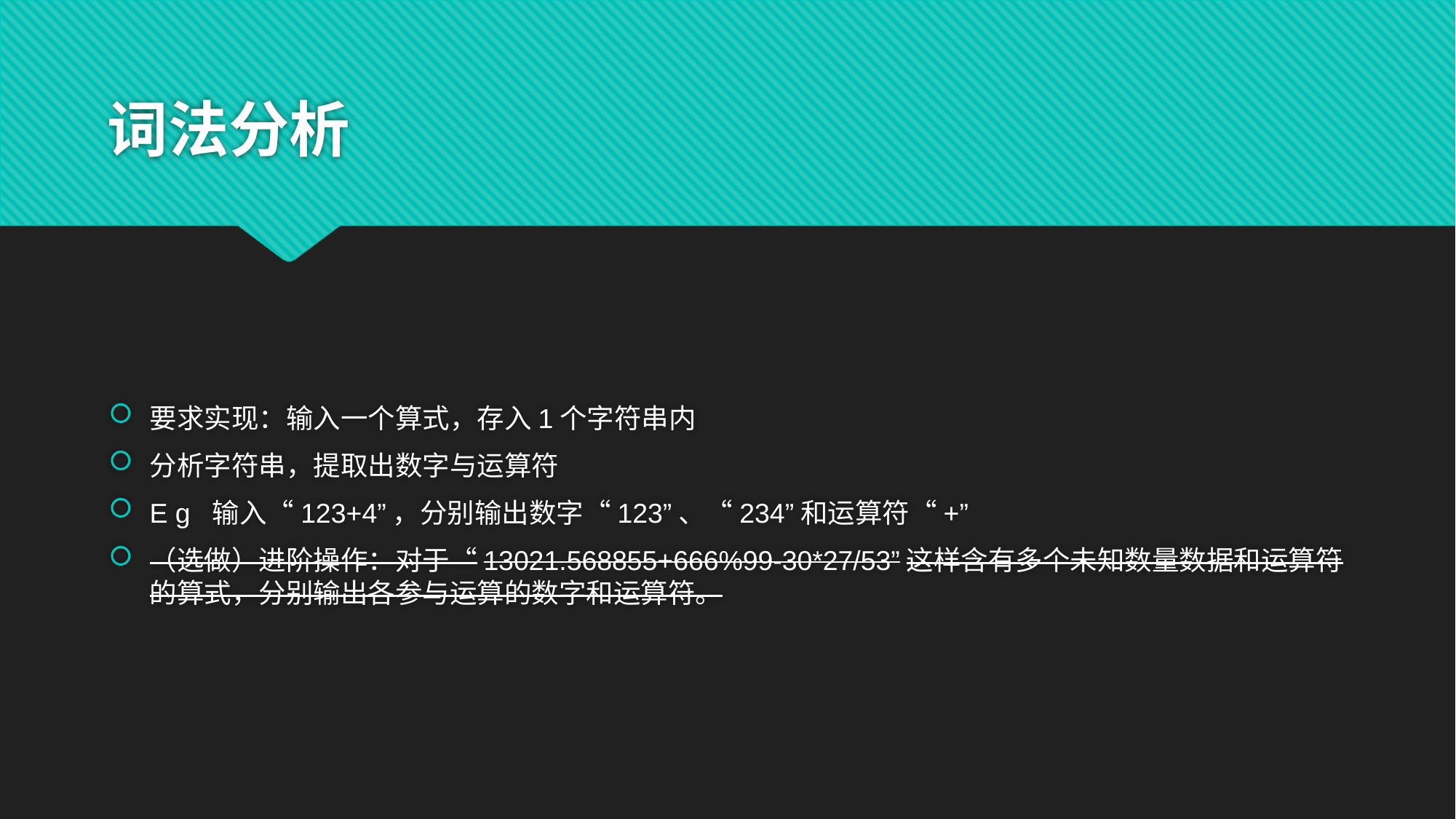

# 词法分析
要求实现：输入一个算式，存入1个字符串内
分析字符串，提取出数字与运算符
E g  输入“123+4”，分别输出数字“123”、“234”和运算符“+”
（选做）进阶操作：对于“13021.568855+666%99-30*27/53”这样含有多个未知数量数据和运算符的算式，分别输出各参与运算的数字和运算符。